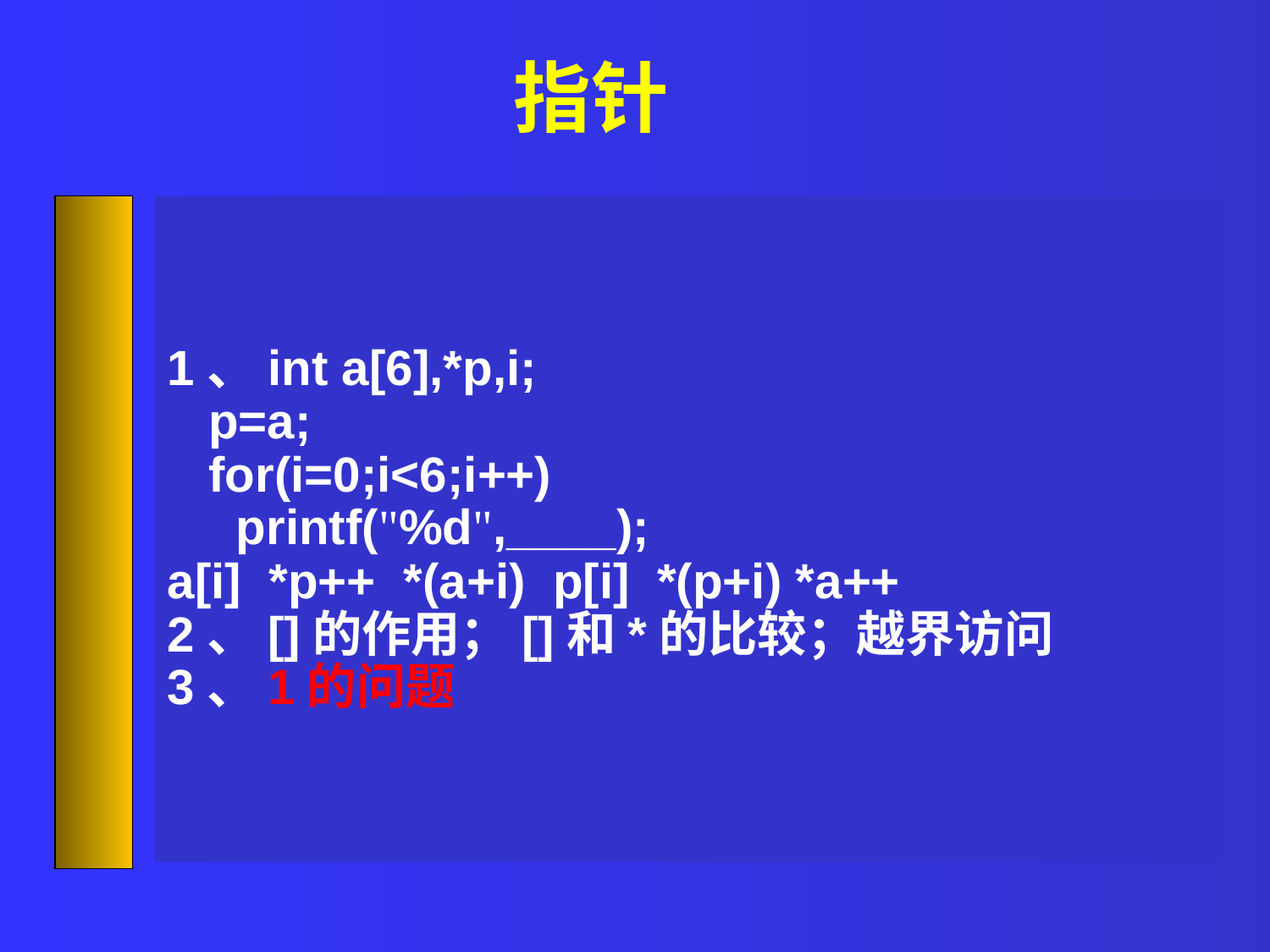

指针

1、int a[6],*p,i;
   p=a;
   for(i=0;i<6;i++)
     printf("%d",____);
a[i]  *p++  *(a+i)  p[i]  *(p+i) *a++
2、[]的作用；[]和*的比较；越界访问
3、1的问题